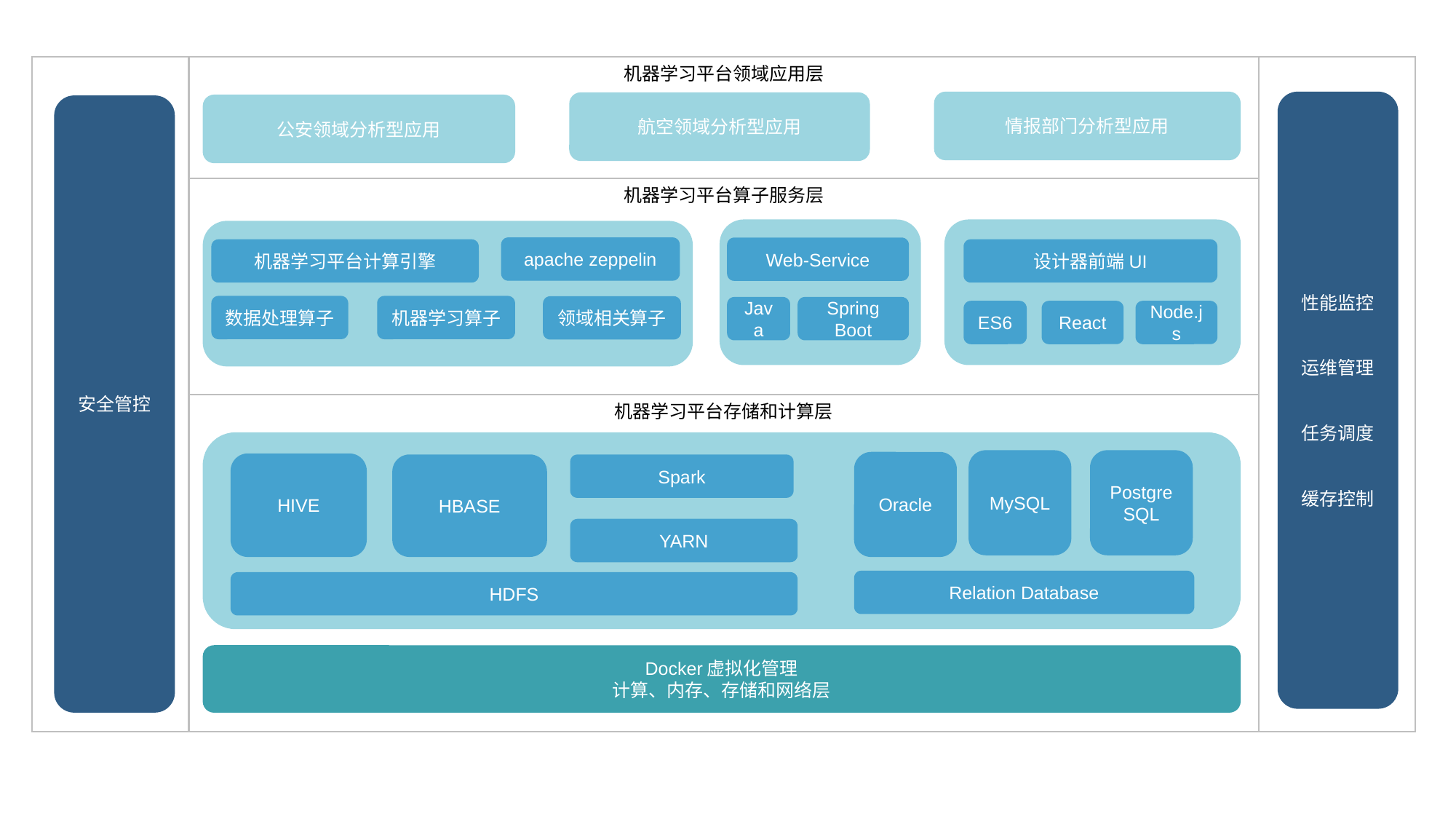

机器学习平台领域应用层
情报部门分析型应用
性能监控

运维管理

任务调度

缓存控制
航空领域分析型应用
公安领域分析型应用
安全管控
机器学习平台算子服务层

apache zeppelin
Web-Service
机器学习平台计算引擎
设计器前端UI
数据处理算子
机器学习算子
领域相关算子
Java
Spring Boot
ES6
React
Node.js
机器学习平台存储和计算层

MySQL
PostgreSQL
Oracle
HIVE
HBASE
Spark
YARN
Relation Database
HDFS
Docker虚拟化管理
计算、内存、存储和网络层